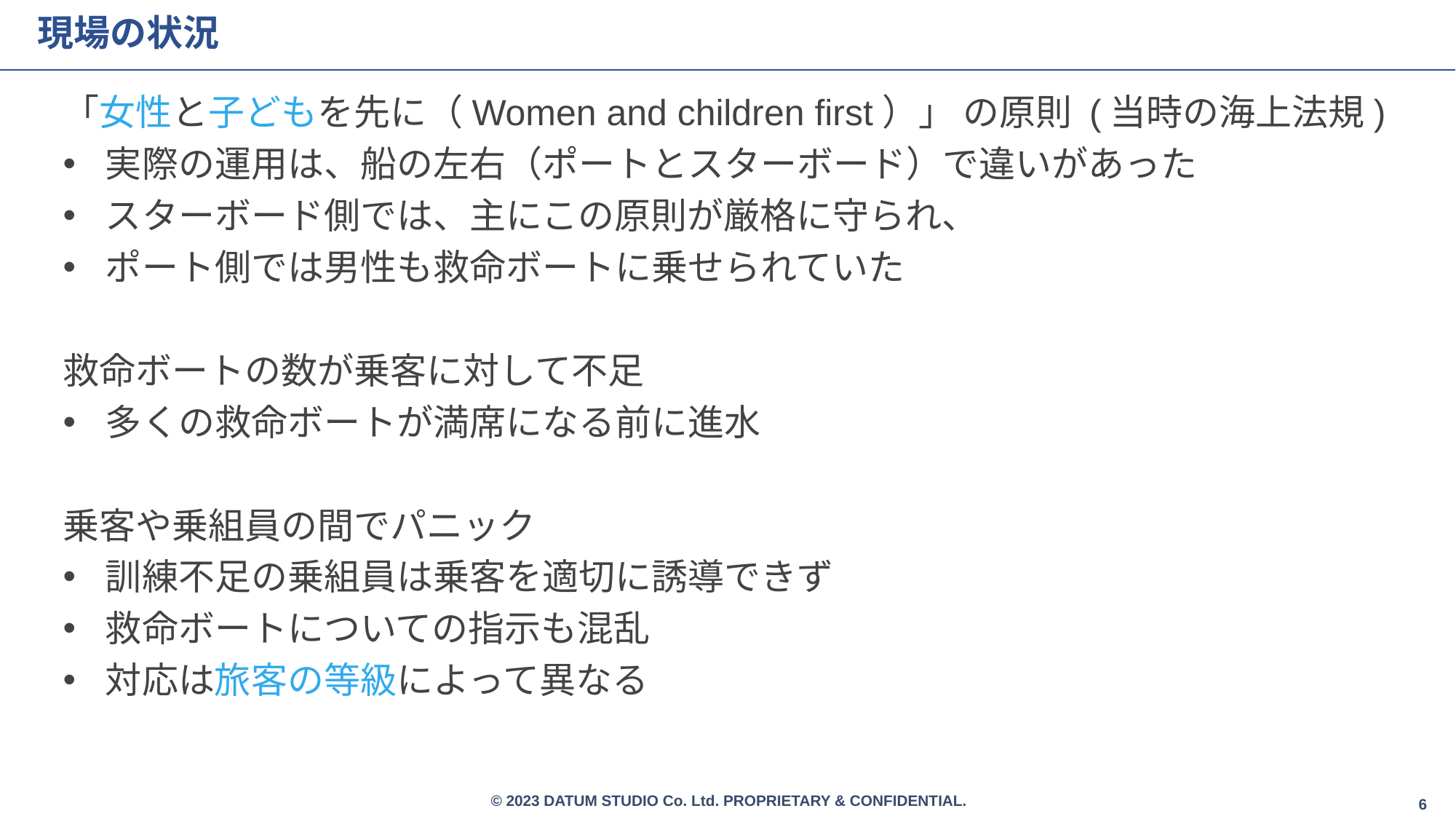

# 現場の状況
「女性と子どもを先に（Women and children first）」 の原則 (当時の海上法規)
実際の運用は、船の左右（ポートとスターボード）で違いがあった
スターボード側では、主にこの原則が厳格に守られ、
ポート側では男性も救命ボートに乗せられていた

救命ボートの数が乗客に対して不足
多くの救命ボートが満席になる前に進水

乗客や乗組員の間でパニック
訓練不足の乗組員は乗客を適切に誘導できず
救命ボートについての指示も混乱
対応は旅客の等級によって異なる